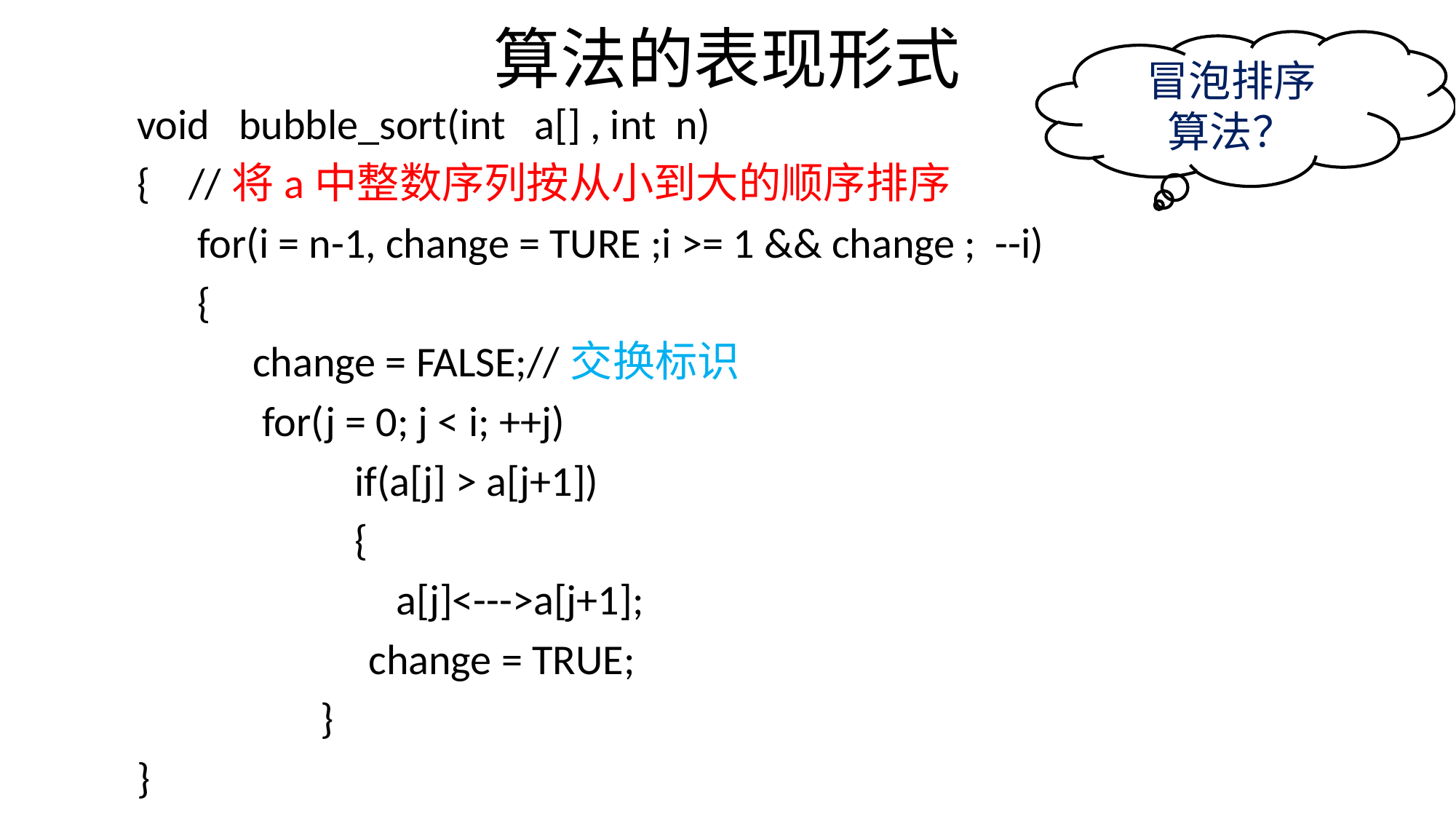

# 算法的表现形式
冒泡排序
算法？
void   bubble_sort(int   a[] , int  n)
{    //将a中整数序列按从小到大的顺序排序
	  for(i = n-1, change = TURE ;i >= 1 && change ;  --i)
	  {
            change = FALSE;//交换标识
             for(j = 0; j < i; ++j)
		       if(a[j] > a[j+1])
		       {
			a[j]<--->a[j+1];
                        change = TRUE;
                   }
}